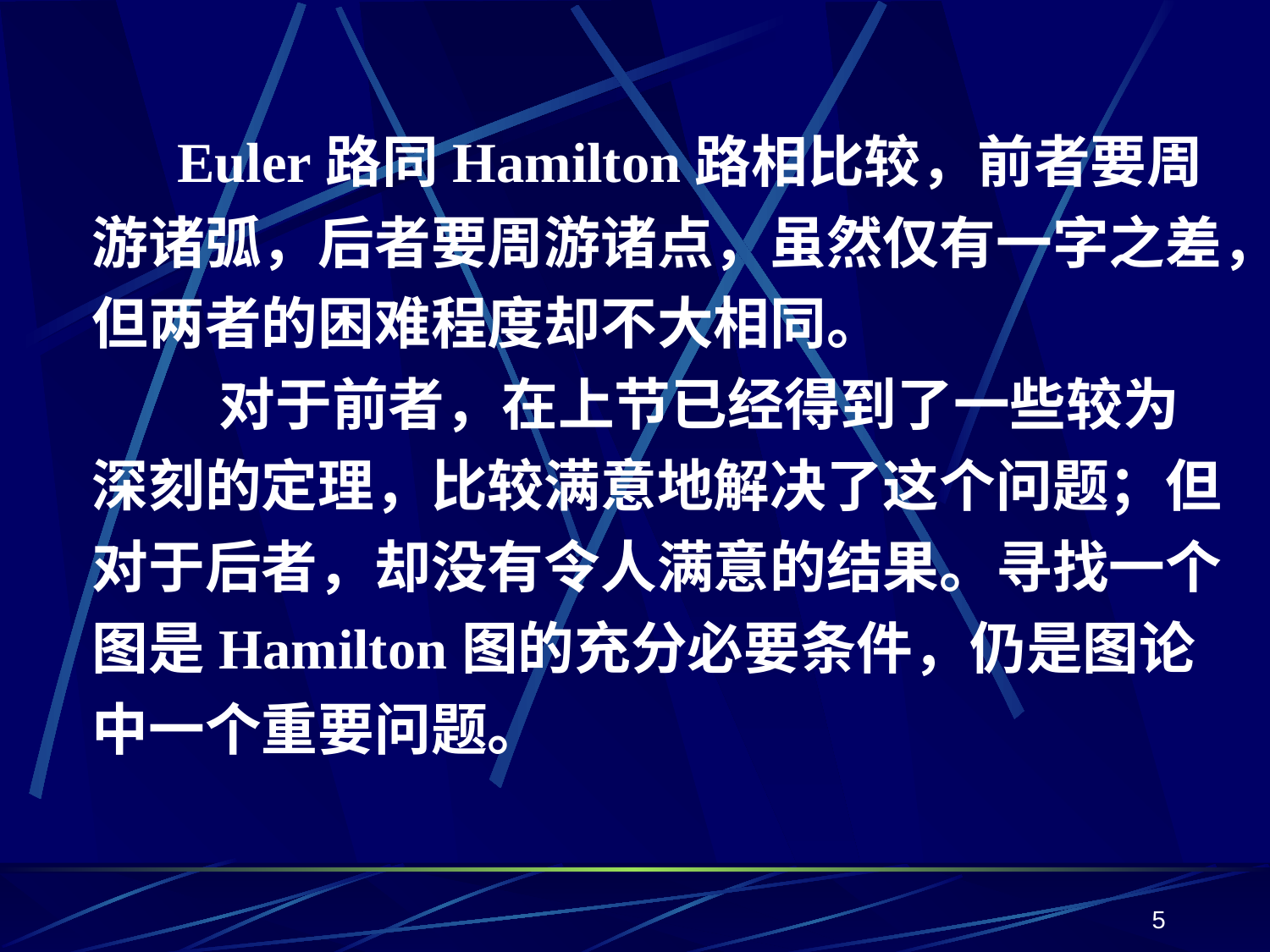

Euler路同Hamilton路相比较，前者要周游诸弧，后者要周游诸点，虽然仅有一字之差，但两者的困难程度却不大相同。
		对于前者，在上节已经得到了一些较为深刻的定理，比较满意地解决了这个问题；但对于后者，却没有令人满意的结果。寻找一个图是Hamilton图的充分必要条件，仍是图论中一个重要问题。

5